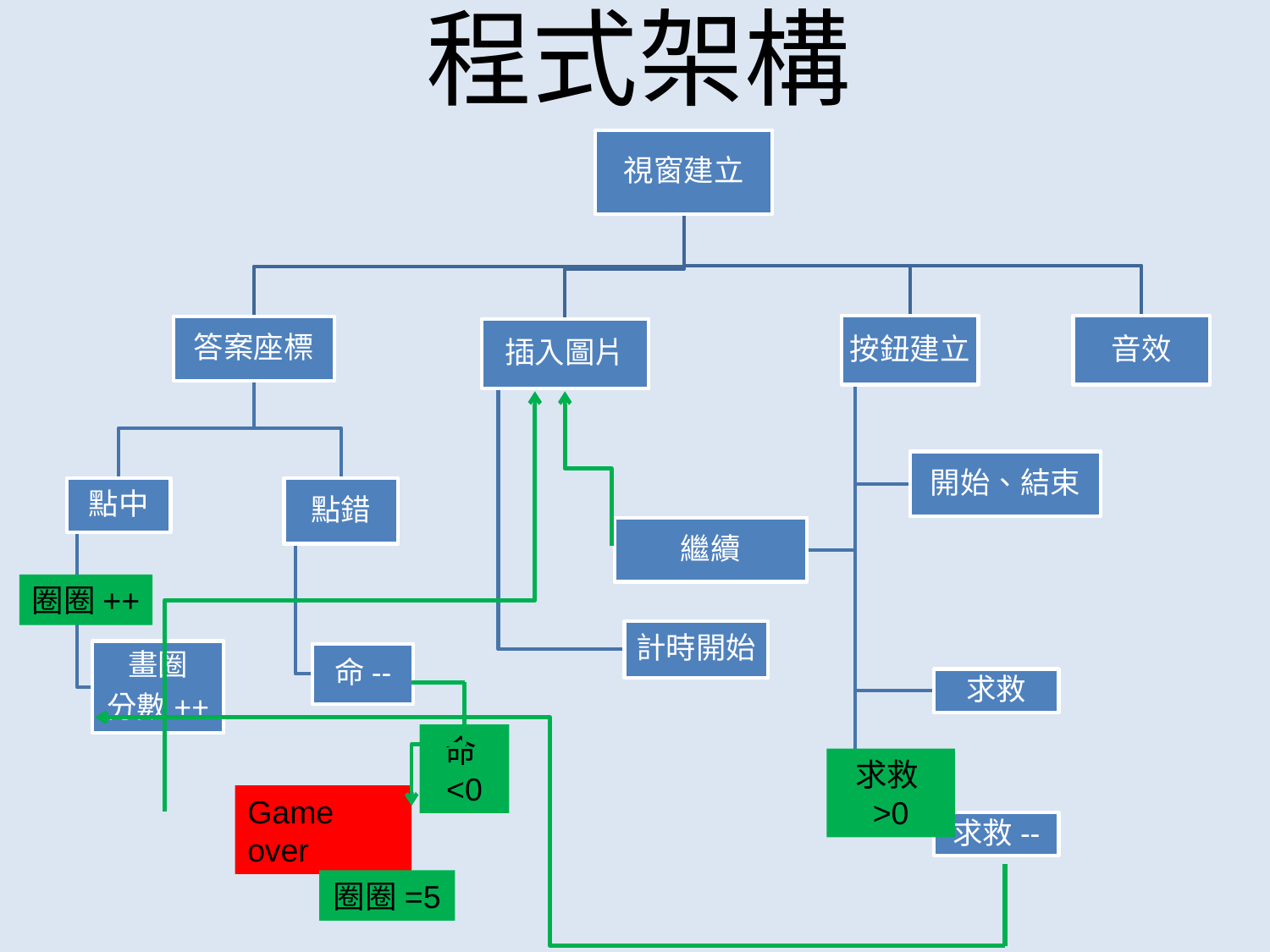

程式架構
視窗建立
答案座標
點中
畫圈
分數++
點錯
命--
插入圖片
計時開始
按鈕建立
開始、結束
繼續
求救
求救--
音效
圈圈++
命<0
求救>0
Game over
圈圈=5